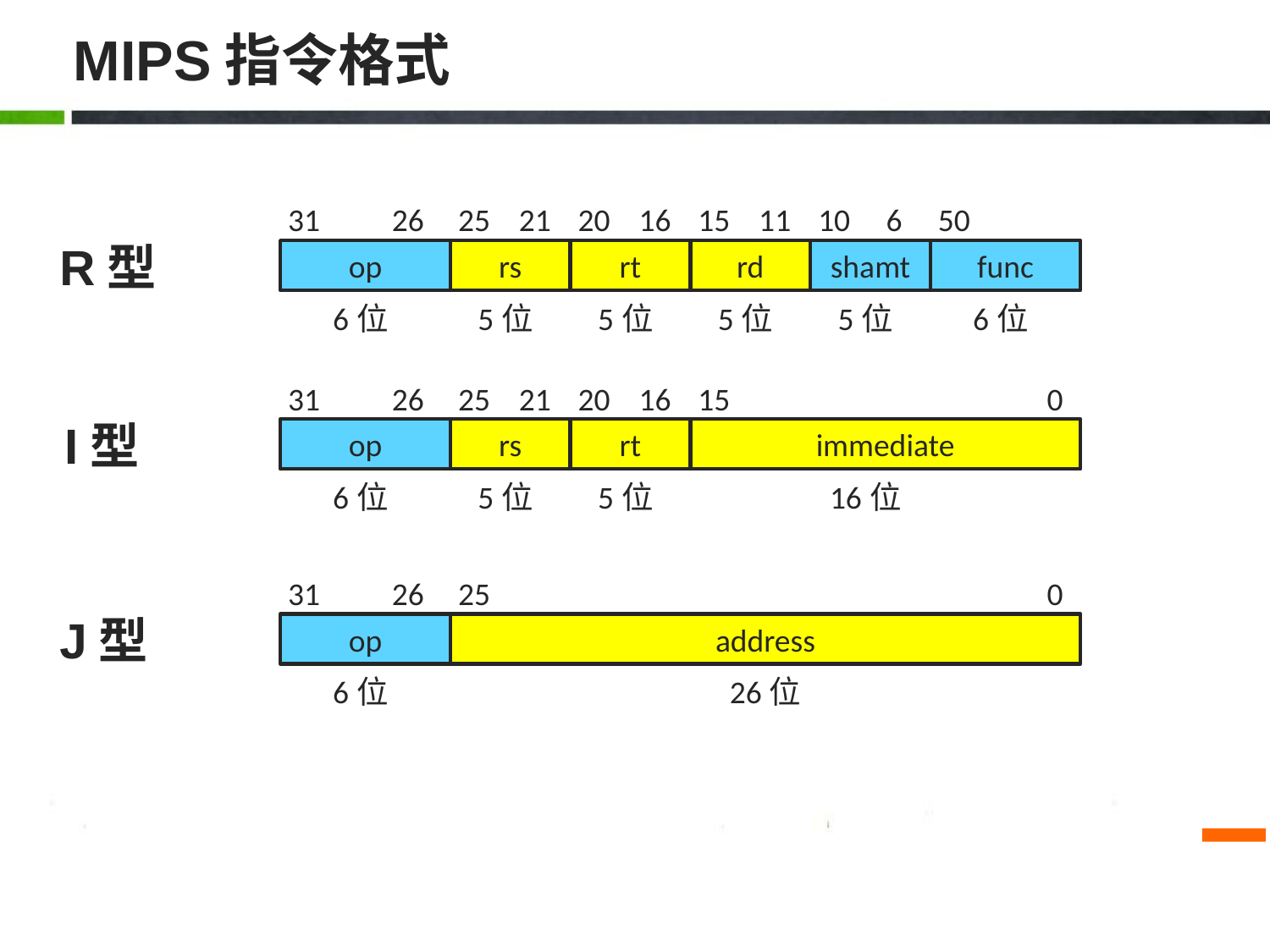

# MIPS指令格式
31          26
25    21
20    16
15    11
10     6
50
op
rs
rt
rd
shamt
func
6位
5位
5位
5位
5位
6位
R型
31          26
25    21
20    16
15

0
op
rs
rt
immediate
6位
5位
5位

16位

I型
31          26
25

0
op
address
6位
26位

J型